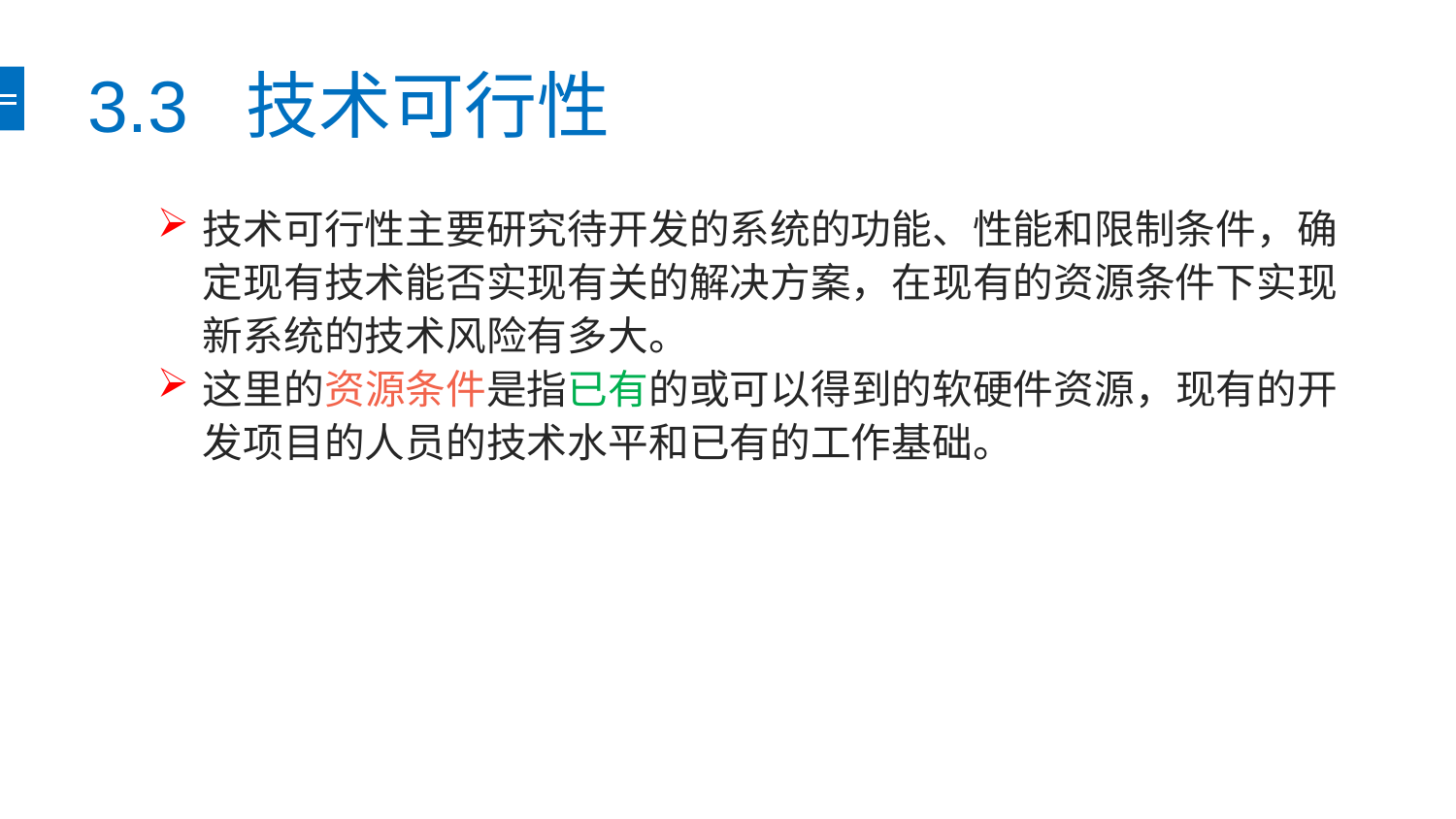

# 3.3  技术可行性

技术可行性主要研究待开发的系统的功能、性能和限制条件，确定现有技术能否实现有关的解决方案，在现有的资源条件下实现新系统的技术风险有多大。
这里的资源条件是指已有的或可以得到的软硬件资源，现有的开发项目的人员的技术水平和已有的工作基础。